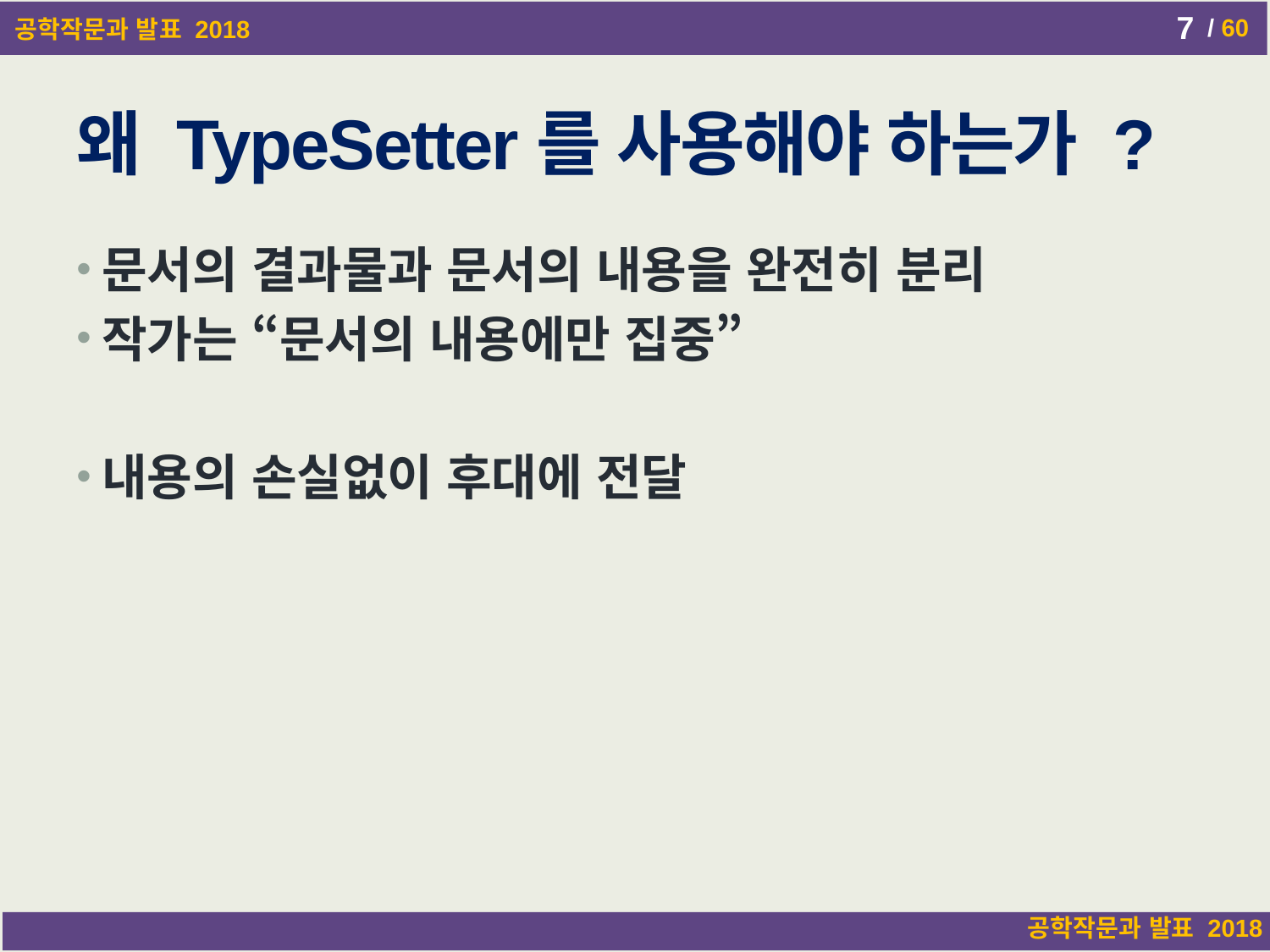

7
# 왜 TypeSetter를 사용해야 하는가 ?
문서의 결과물과 문서의 내용을 완전히 분리
작가는 “문서의 내용에만 집중”

내용의 손실없이 후대에 전달